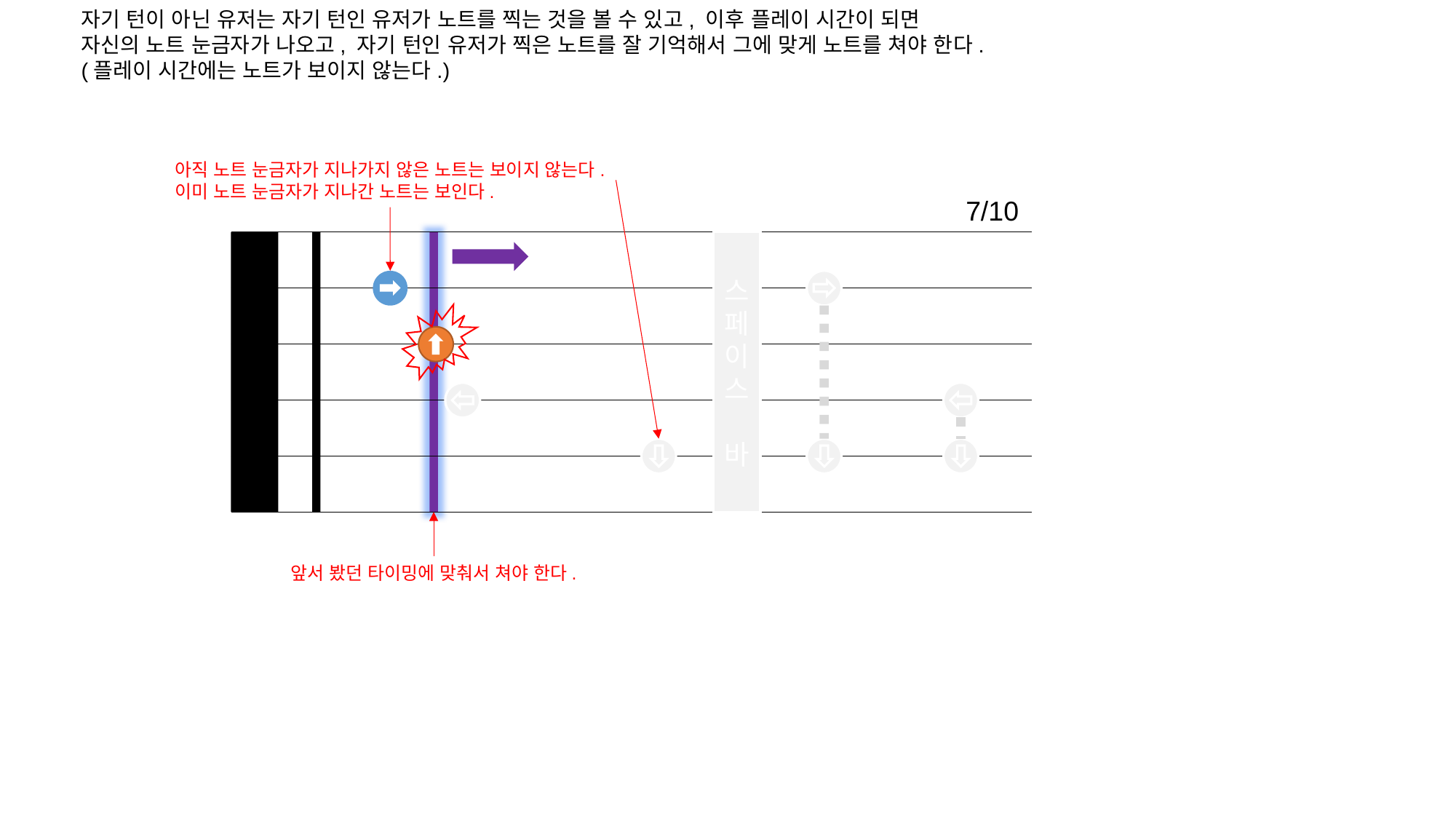

자기 턴이 아닌 유저는 자기 턴인 유저가 노트를 찍는 것을 볼 수 있고, 이후 플레이 시간이 되면
자신의 노트 눈금자가 나오고, 자기 턴인 유저가 찍은 노트를 잘 기억해서 그에 맞게 노트를 쳐야 한다.
(플레이 시간에는 노트가 보이지 않는다.)
아직 노트 눈금자가 지나가지 않은 노트는 보이지 않는다.
이미 노트 눈금자가 지나간 노트는 보인다.
7/10

스
페
이
스

바

앞서 봤던 타이밍에 맞춰서 쳐야 한다.